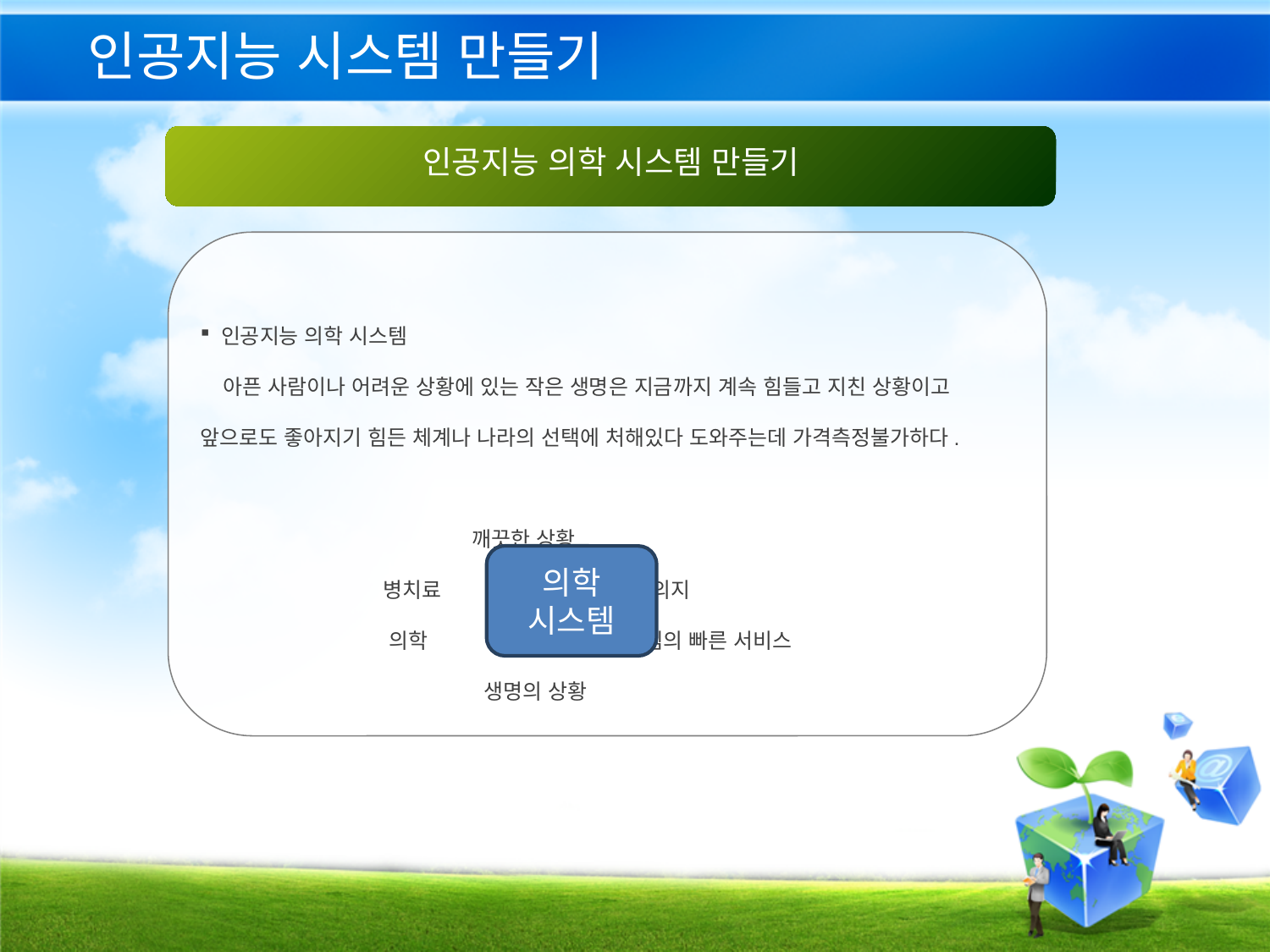

# 인공지능 시스템 만들기

인공지능 의학 시스템 만들기

 인공지능 의학 시스템
   아픈 사람이나 어려운 상황에 있는 작은 생명은 지금까지 계속 힘들고 지친 상황이고 앞으로도 좋아지기 힘든 체계나 나라의 선택에 처해있다 도와주는데 가격측정불가하다.

                                             깨끗한 상황
                              병치료                            환자 의지
                               의학                              시스템의 빠른 서비스
                                               생명의 상황
의학
시스템